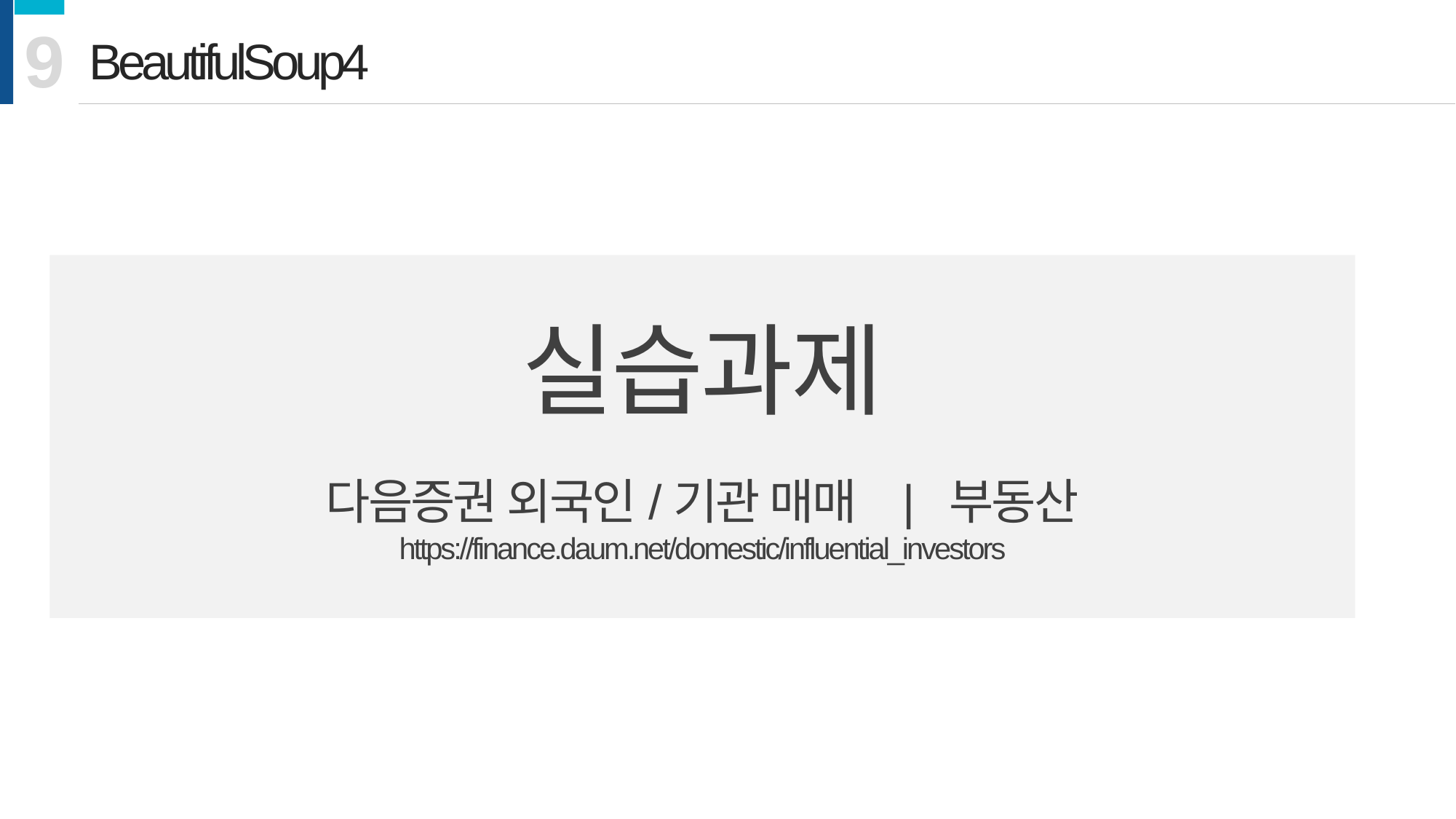

9
BeautifulSoup4
실습과제

다음증권 외국인/기관 매매   |  부동산
https://finance.daum.net/domestic/influential_investors